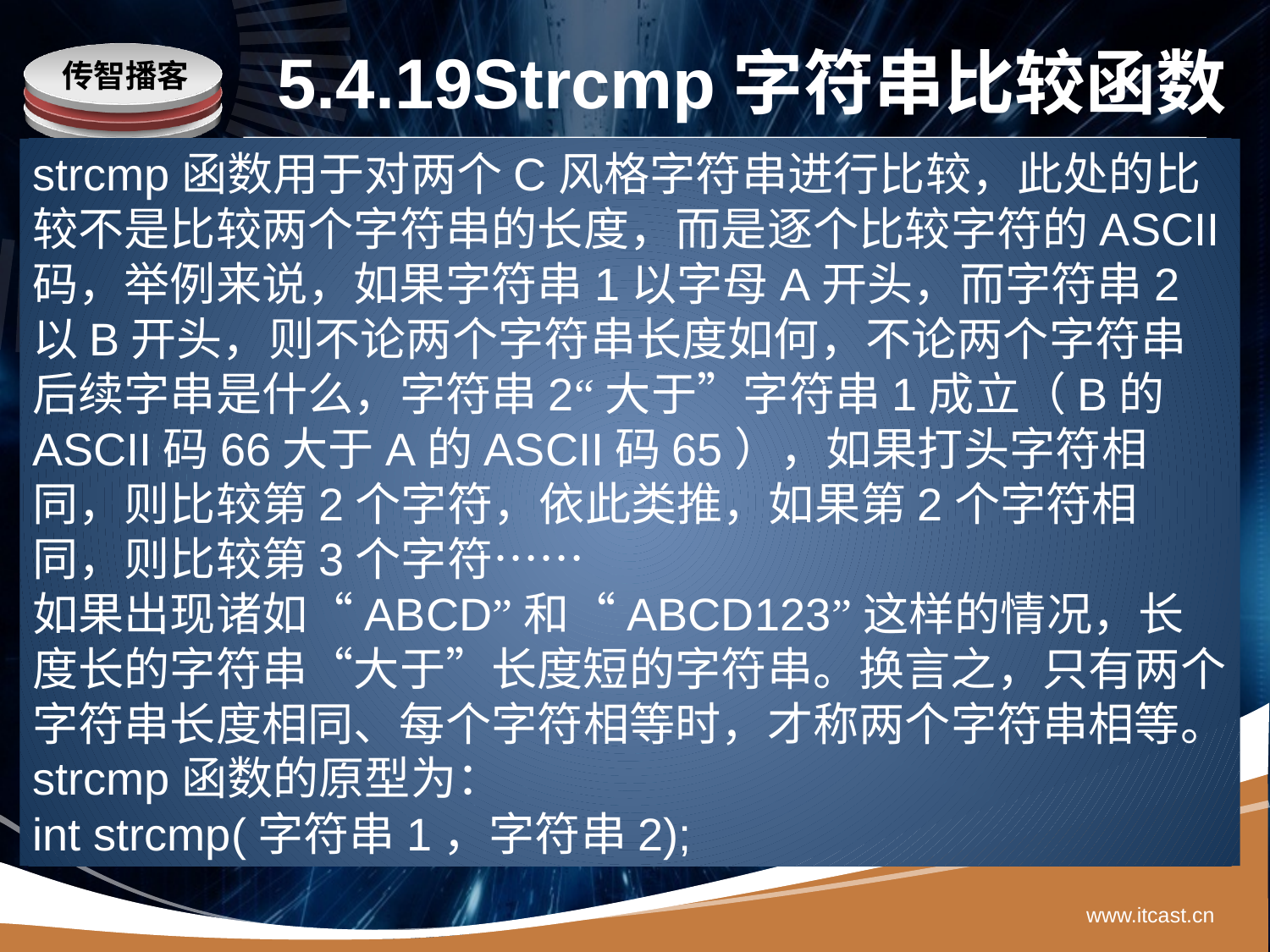

# 5.4.19Strcmp字符串比较函数
strcmp函数用于对两个C风格字符串进行比较，此处的比较不是比较两个字符串的长度，而是逐个比较字符的ASCII码，举例来说，如果字符串1以字母A开头，而字符串2以B开头，则不论两个字符串长度如何，不论两个字符串后续字串是什么，字符串2“大于”字符串1成立（B的ASCII码66大于A的ASCII码65），如果打头字符相同，则比较第2个字符，依此类推，如果第2个字符相同，则比较第3个字符……
如果出现诸如“ABCD”和“ABCD123”这样的情况，长度长的字符串“大于”长度短的字符串。换言之，只有两个字符串长度相同、每个字符相等时，才称两个字符串相等。
strcmp函数的原型为：
int strcmp(字符串1，字符串2);
www.itcast.cn